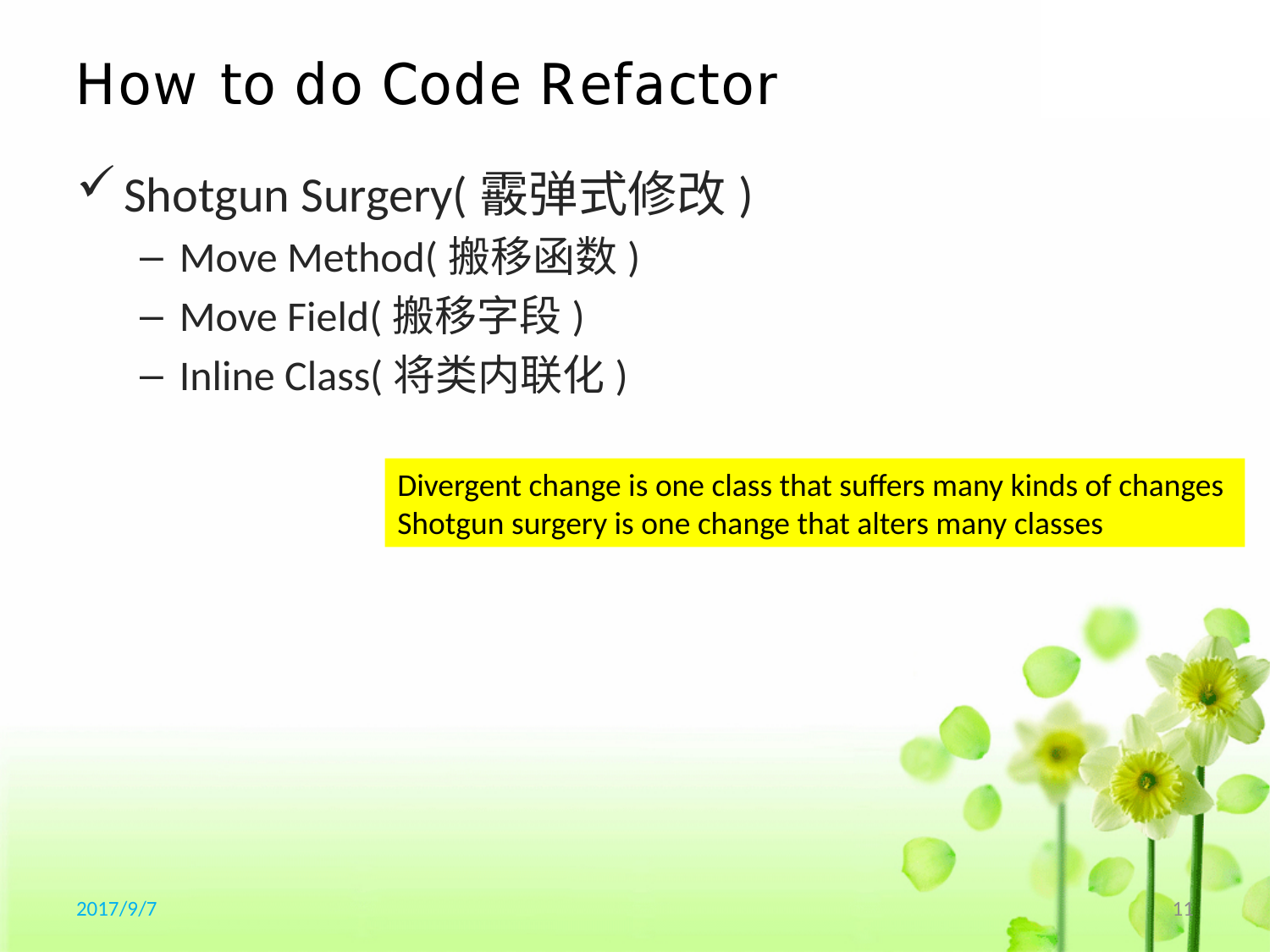

# How to do Code Refactor
Shotgun Surgery(霰弹式修改)
Move Method(搬移函数)
Move Field(搬移字段)
Inline Class(将类内联化)
Divergent change is one class that suffers many kinds of changes
Shotgun surgery is one change that alters many classes
2017/9/7
11